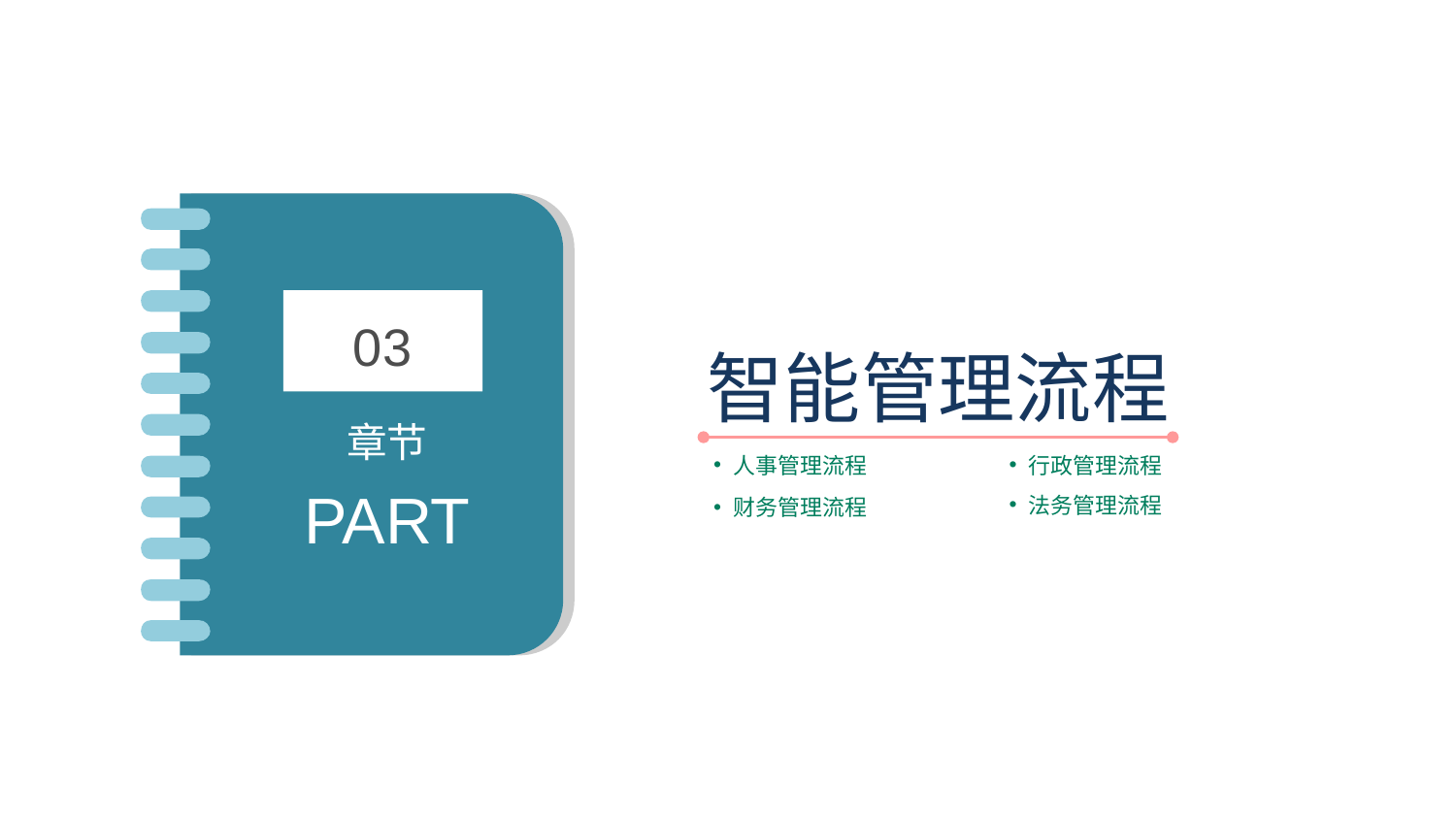

03
章节
PART
智能管理流程
人事管理流程
行政管理流程
法务管理流程
财务管理流程